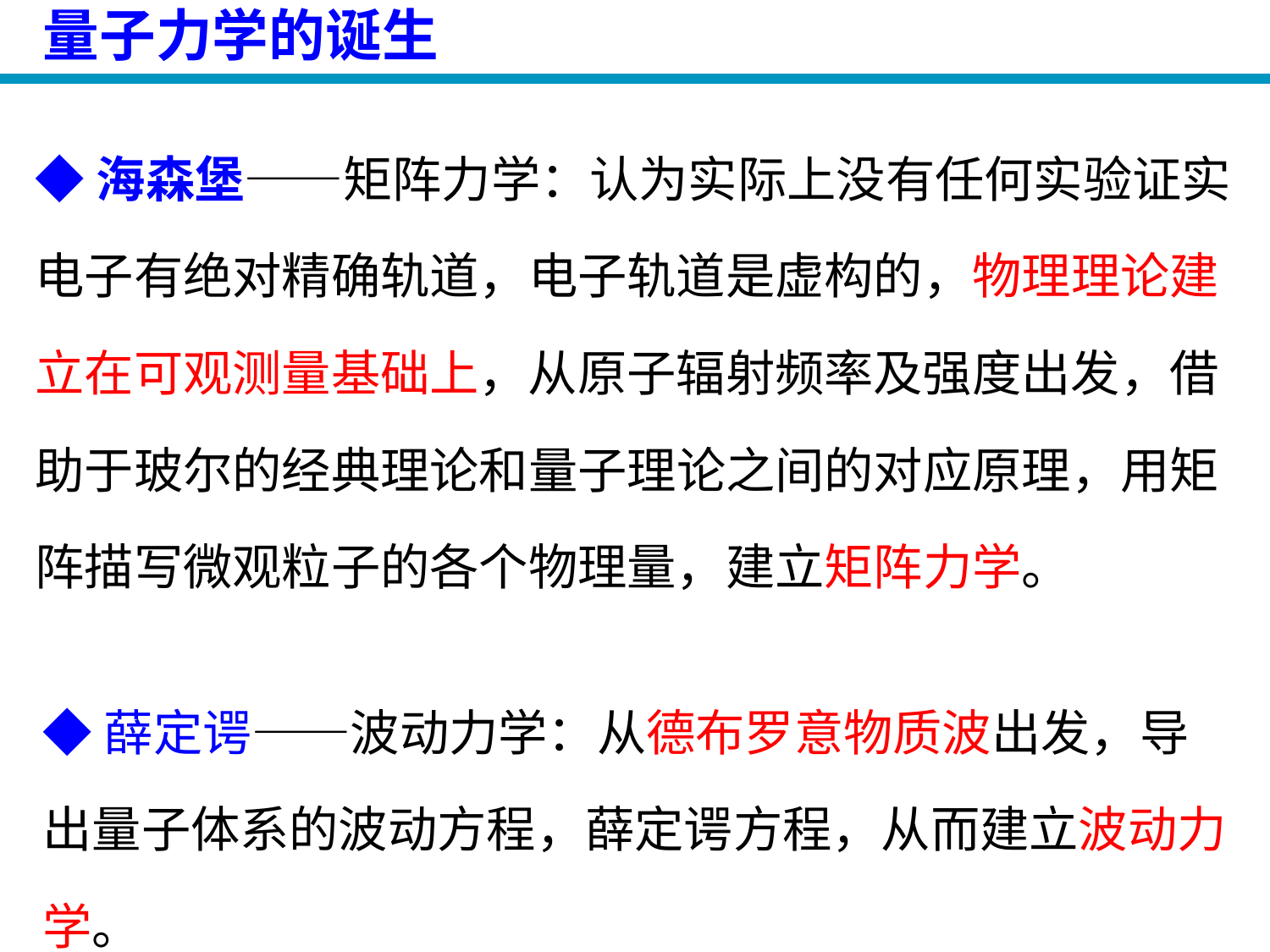

# 量子力学的诞生
◆海森堡――矩阵力学：认为实际上没有任何实验证实电子有绝对精确轨道，电子轨道是虚构的，物理理论建立在可观测量基础上，从原子辐射频率及强度出发，借助于玻尔的经典理论和量子理论之间的对应原理，用矩阵描写微观粒子的各个物理量，建立矩阵力学。
◆薛定谔――波动力学：从德布罗意物质波出发，导出量子体系的波动方程，薛定谔方程，从而建立波动力学。